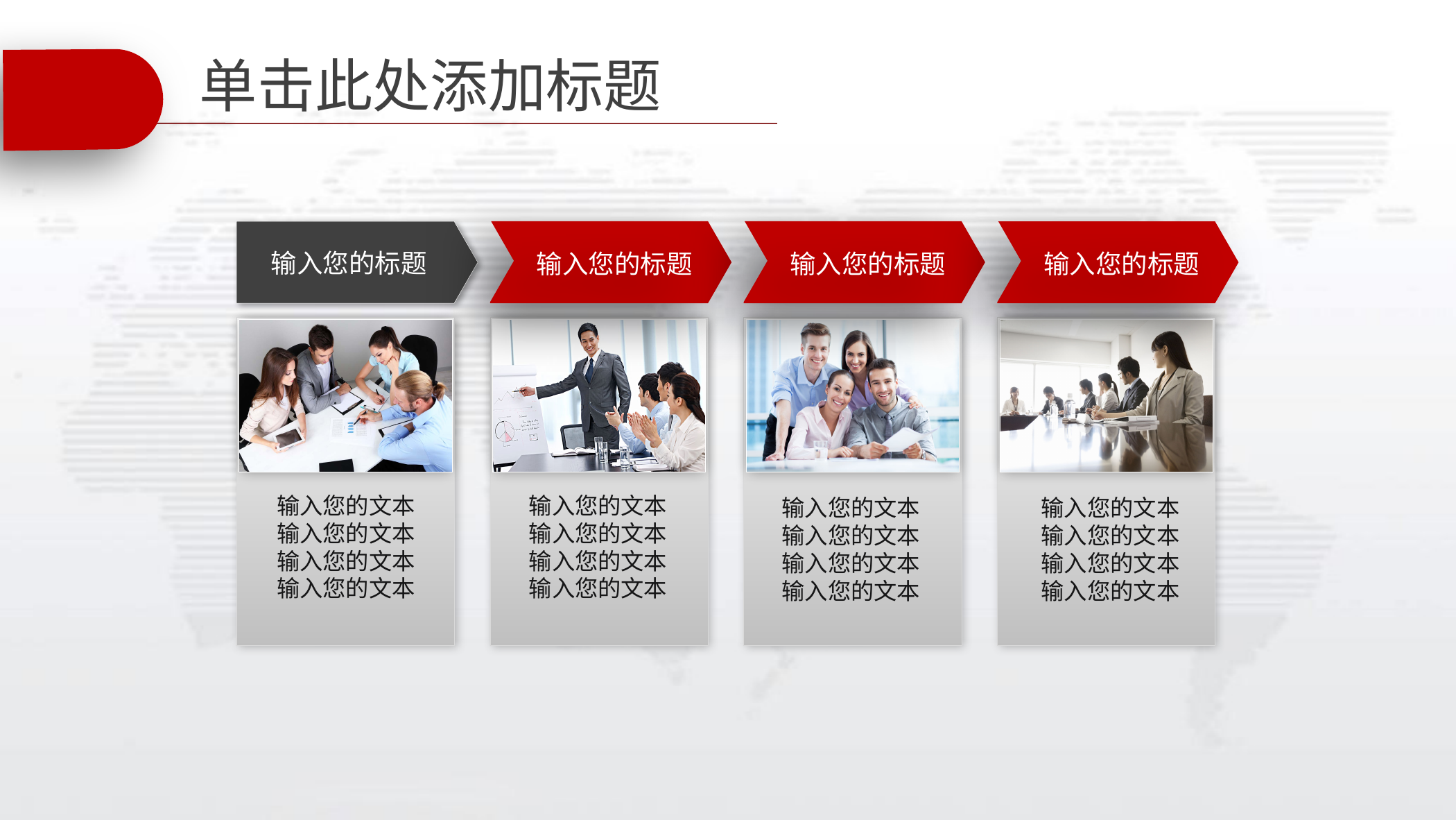

# 单击此处添加标题

输入您的标题

输入您的标题

输入您的标题

输入您的标题

输入您的文本输入您的文本
输入您的文本输入您的文本
输入您的文本输入您的文本
输入您的文本输入您的文本
输入您的文本输入您的文本
输入您的文本输入您的文本
输入您的文本输入您的文本
输入您的文本输入您的文本